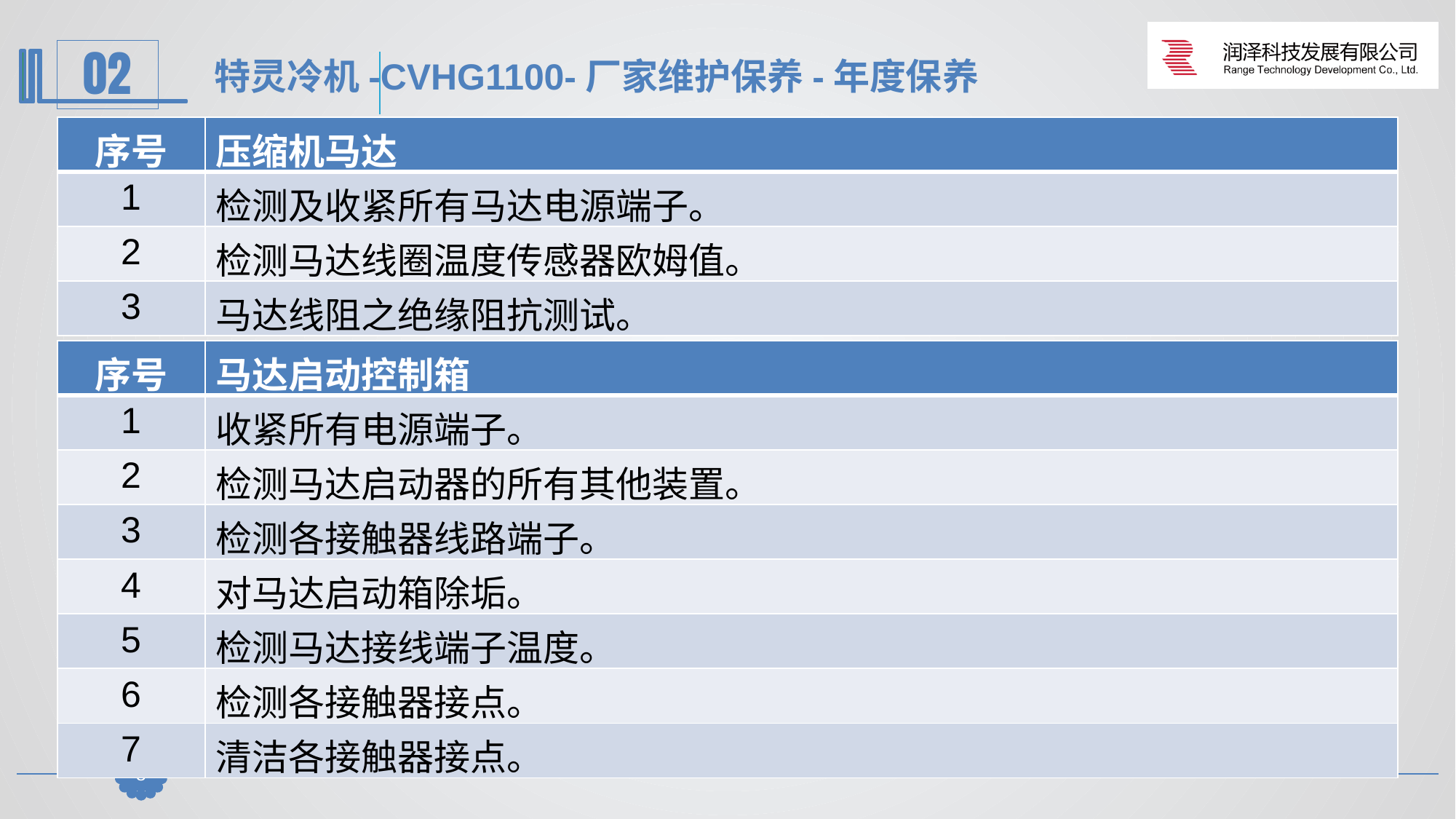

特灵冷机-CVHG1100-厂家维护保养-年度保养
| 序号 | 压缩机马达 |
| --- | --- |
| 1 | 检测及收紧所有马达电源端子。 |
| 2 | 检测马达线圈温度传感器欧姆值。 |
| 3 | 马达线阻之绝缘阻抗测试。 |
| 序号 | 马达启动控制箱 |
| --- | --- |
| 1 | 收紧所有电源端子。 |
| 2 | 检测马达启动器的所有其他装置。 |
| 3 | 检测各接触器线路端子。 |
| 4 | 对马达启动箱除垢。 |
| 5 | 检测马达接线端子温度。 |
| 6 | 检测各接触器接点。 |
| 7 | 清洁各接触器接点。 |
8